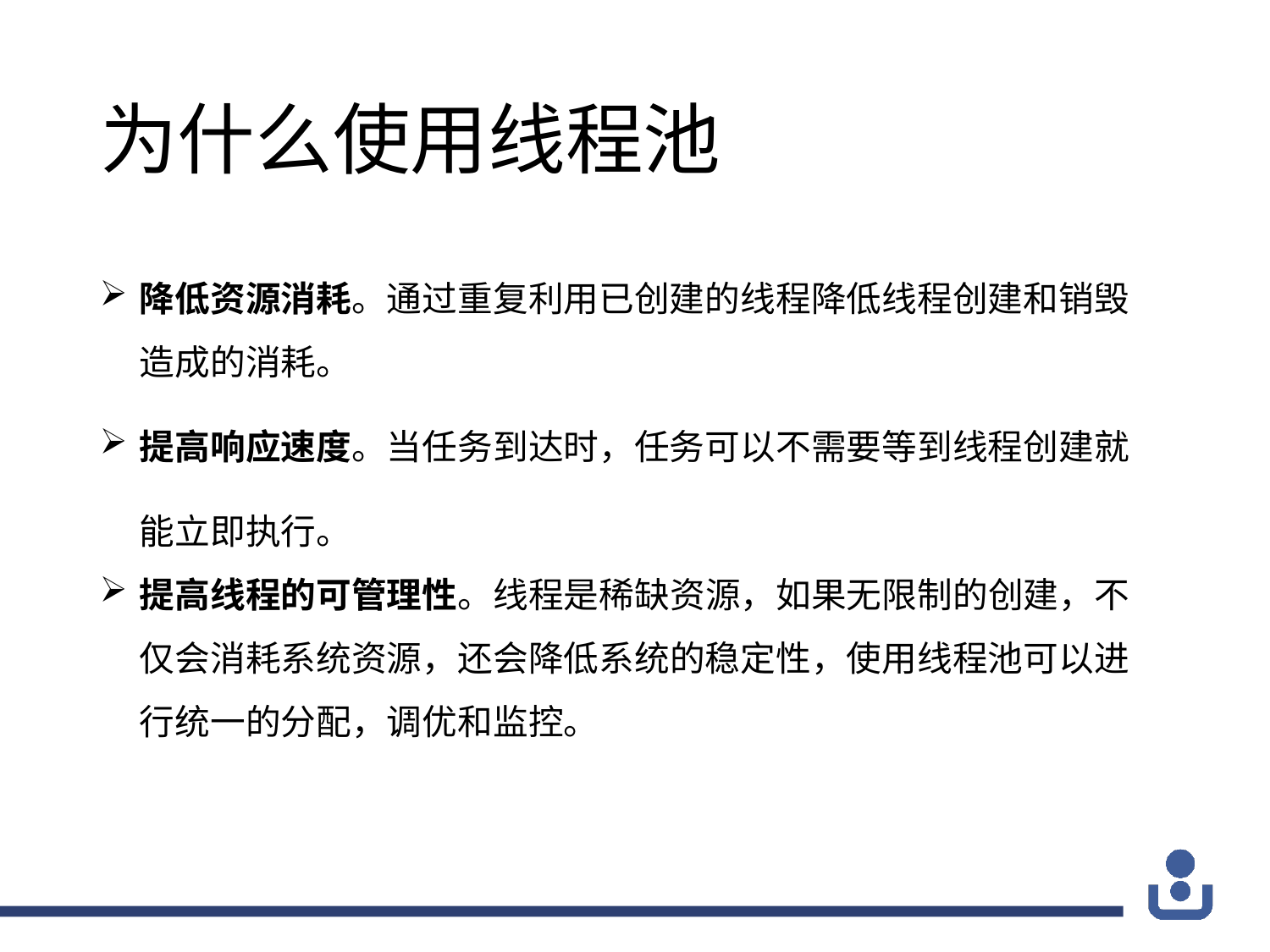

# 为什么使用线程池
降低资源消耗。通过重复利用已创建的线程降低线程创建和销毁造成的消耗。
提高响应速度。当任务到达时，任务可以不需要等到线程创建就能立即执行。
提高线程的可管理性。线程是稀缺资源，如果无限制的创建，不仅会消耗系统资源，还会降低系统的稳定性，使用线程池可以进行统一的分配，调优和监控。